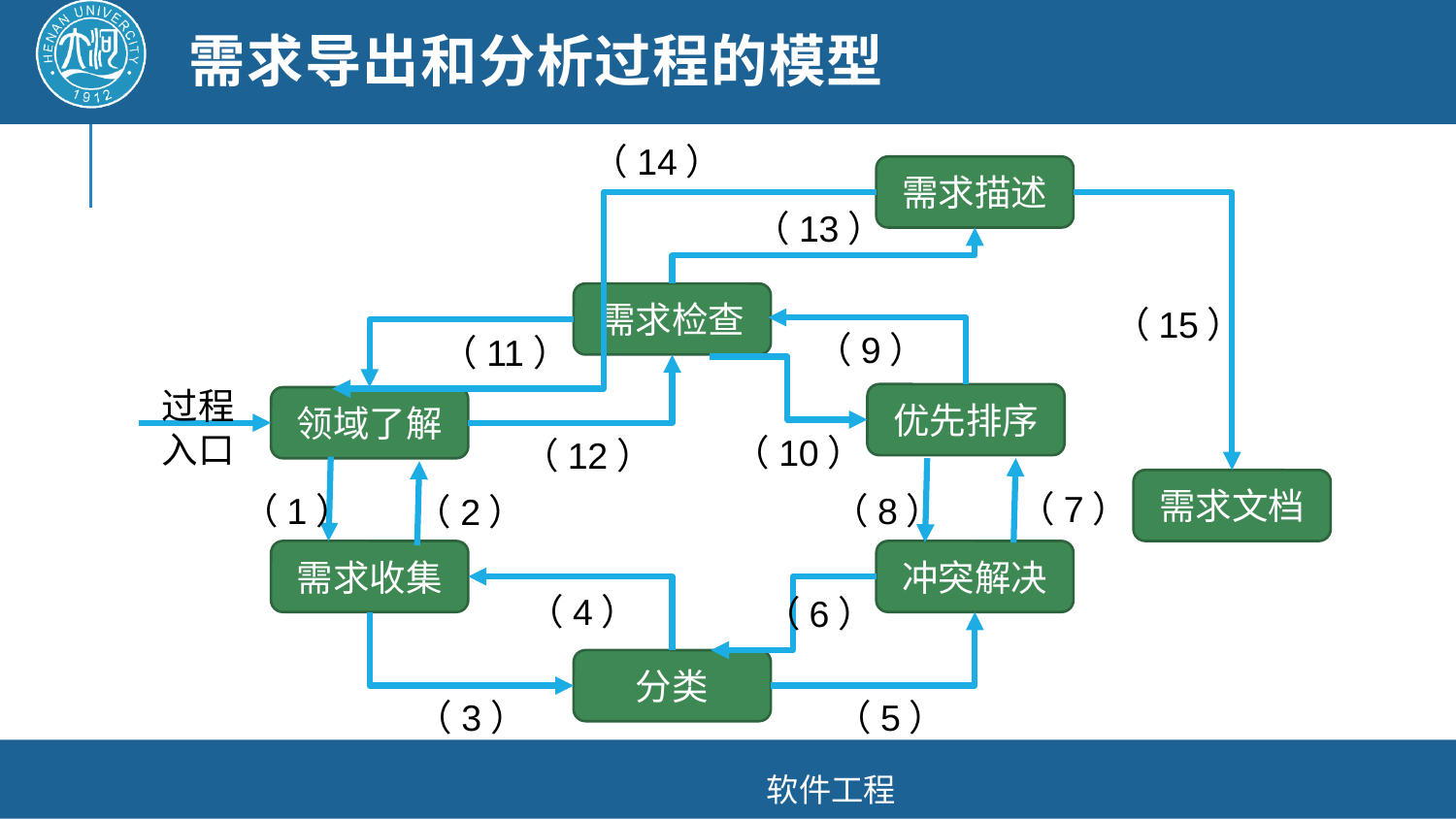

# 需求导出和分析过程的模型
（14）
需求描述
（13）
需求检查
（15）
（9）
（11）
过程
入口
优先排序
领域了解
（10）
（12）
需求文档
（7）
（8）
（1）
（2）
需求收集
冲突解决
（4）
（6）
分类
（3）
（5）

软件工程
29